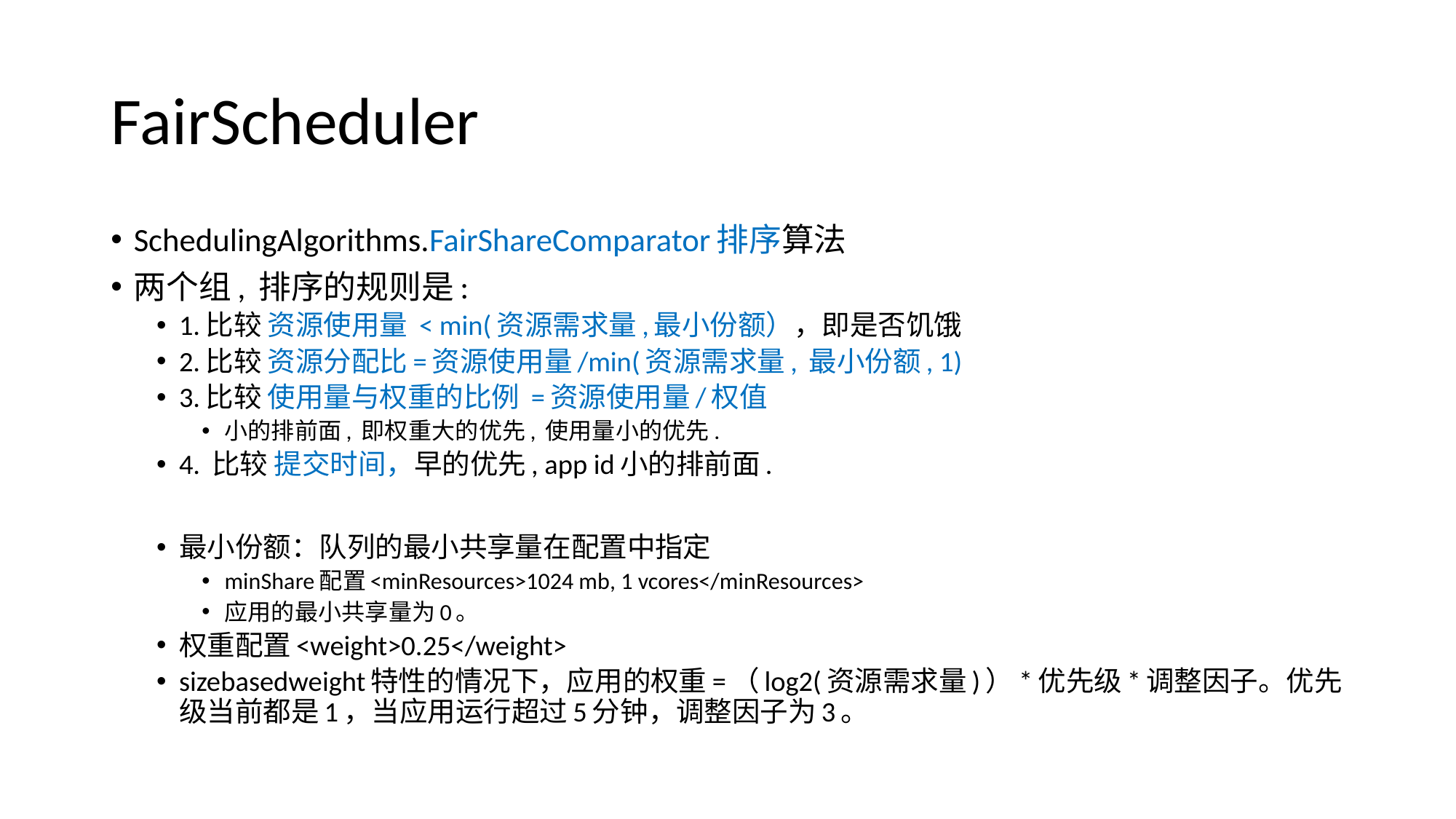

# FairScheduler
SchedulingAlgorithms.FairShareComparator排序算法
两个组, 排序的规则是:
1.比较 资源使用量 < min(资源需求量,最小份额），即是否饥饿
2.比较 资源分配比=资源使用量/min(资源需求量, 最小份额, 1)
3.比较 使用量与权重的比例 =资源使用量/权值
小的排前面, 即权重大的优先, 使用量小的优先.
4. 比较 提交时间，早的优先, app id小的排前面.

最小份额：队列的最小共享量在配置中指定
minShare配置<minResources>1024 mb, 1 vcores</minResources>
应用的最小共享量为0。
权重配置<weight>0.25</weight>
sizebasedweight特性的情况下，应用的权重=（log2(资源需求量)）*优先级*调整因子。优先级当前都是1，当应用运行超过5分钟，调整因子为3。